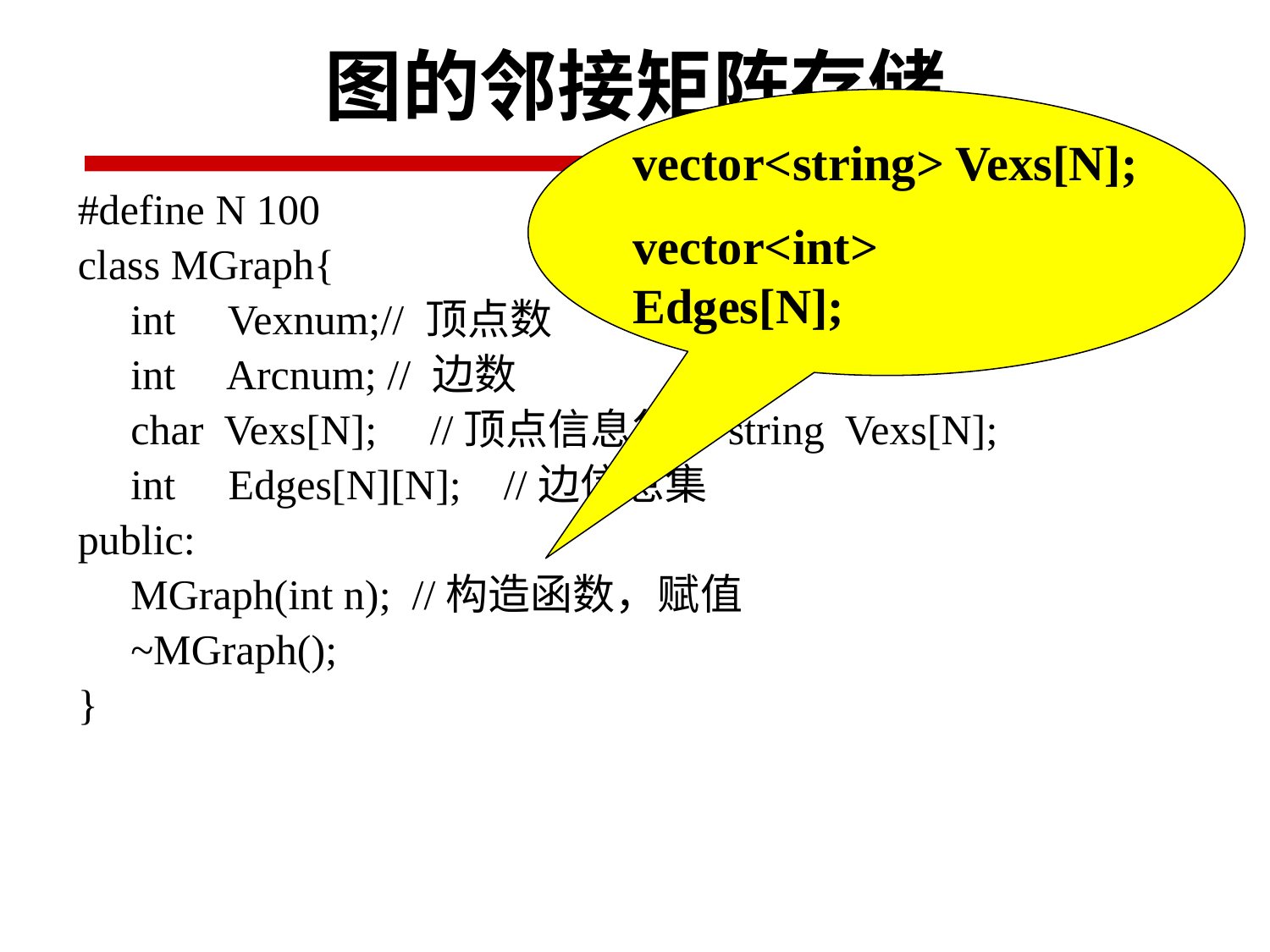

# 图的邻接矩阵存储
vector<string> Vexs[N];
vector<int>     Edges[N];
#define N 100
class MGraph{
     int     Vexnum;// 顶点数
     int     Arcnum; // 边数
     char  Vexs[N];     //顶点信息集，string  Vexs[N];
     int     Edges[N][N];    //边信息集
public:
     MGraph(int n);  //构造函数，赋值
     ~MGraph();
}